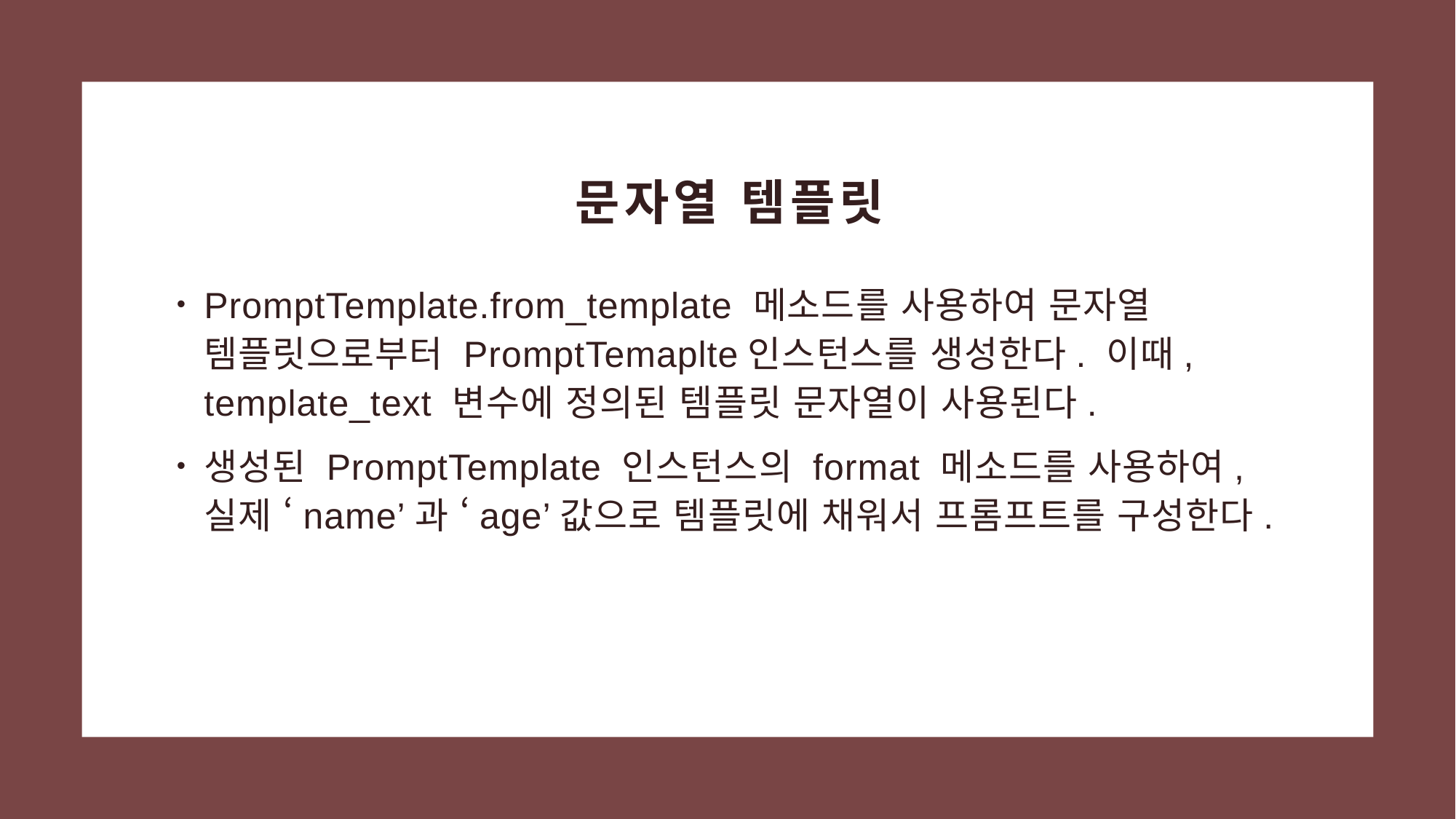

# 문자열 템플릿
PromptTemplate.from_template 메소드를 사용하여 문자열 템플릿으로부터 PromptTemaplte인스턴스를 생성한다. 이때, template_text 변수에 정의된 템플릿 문자열이 사용된다.
생성된 PromptTemplate 인스턴스의 format 메소드를 사용하여, 실제 ‘name’과 ‘age’값으로 템플릿에 채워서 프롬프트를 구성한다.